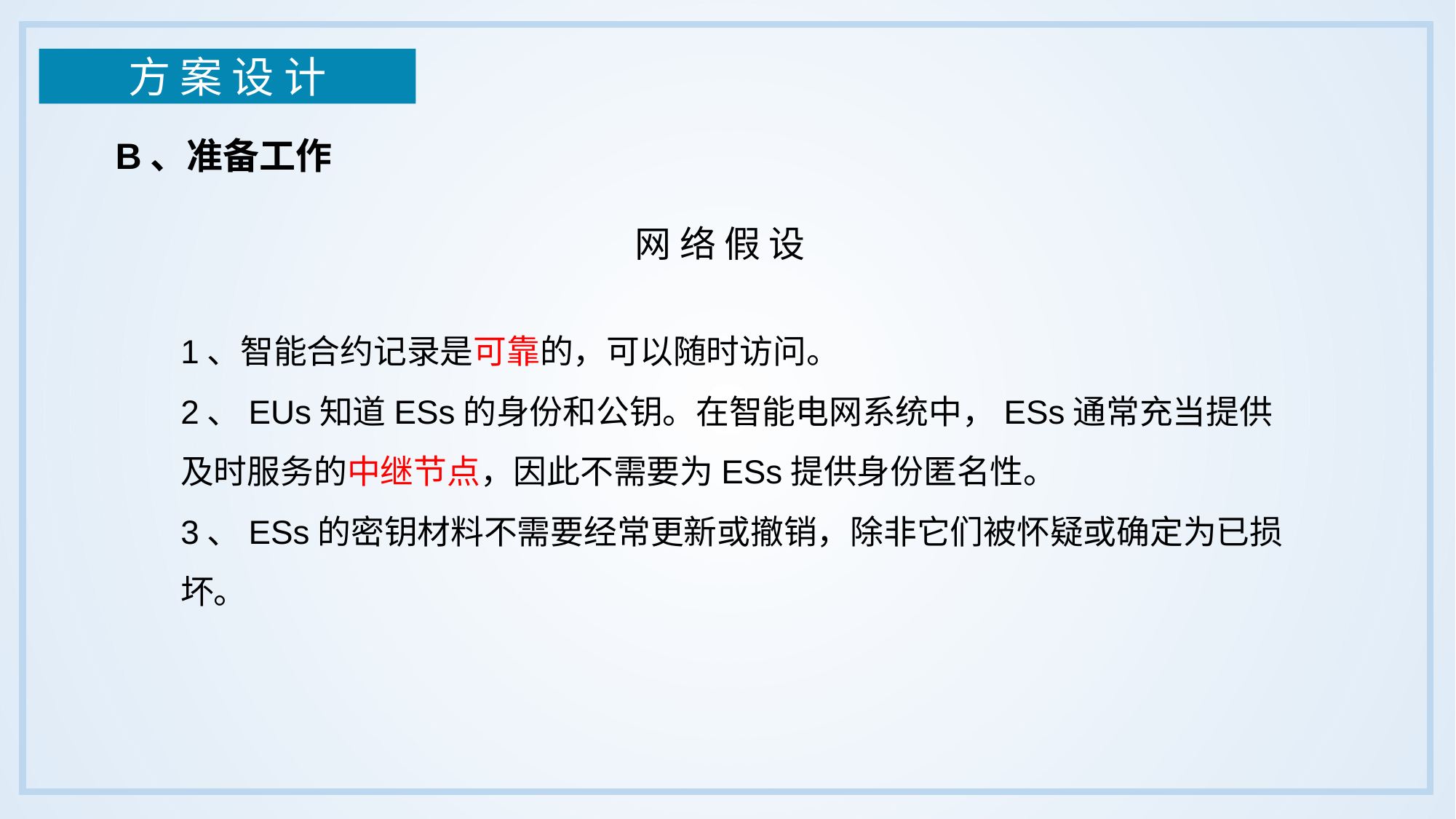

方 案 设 计

B、准备工作
网 络 假 设
1、智能合约记录是可靠的，可以随时访问。
2、EUs知道ESs的身份和公钥。在智能电网系统中，ESs通常充当提供及时服务的中继节点，因此不需要为ESs提供身份匿名性。
3、ESs的密钥材料不需要经常更新或撤销，除非它们被怀疑或确定为已损坏。